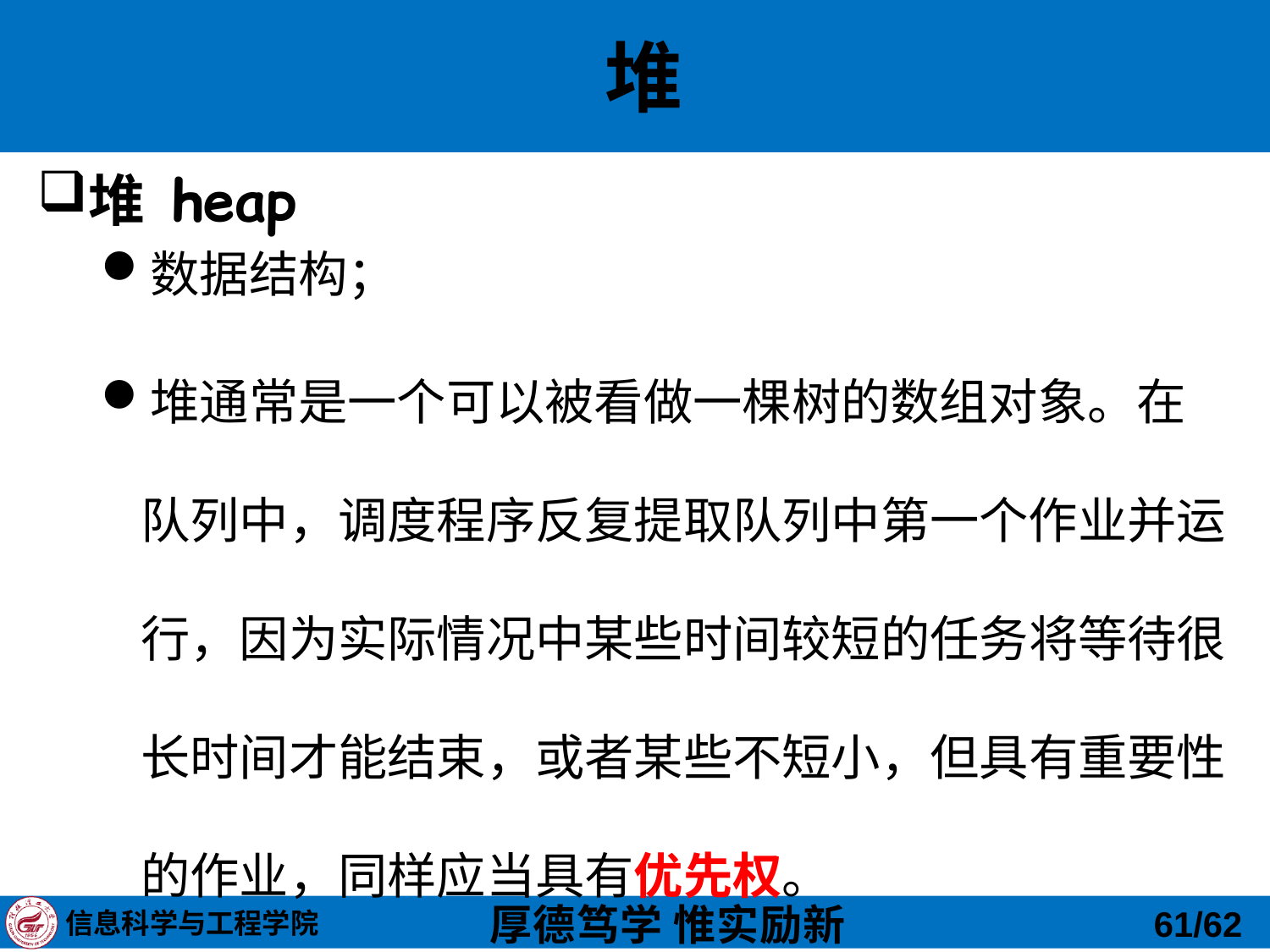

# 堆
堆 heap
数据结构；
堆通常是一个可以被看做一棵树的数组对象。在队列中，调度程序反复提取队列中第一个作业并运行，因为实际情况中某些时间较短的任务将等待很长时间才能结束，或者某些不短小，但具有重要性的作业，同样应当具有优先权。
61/62